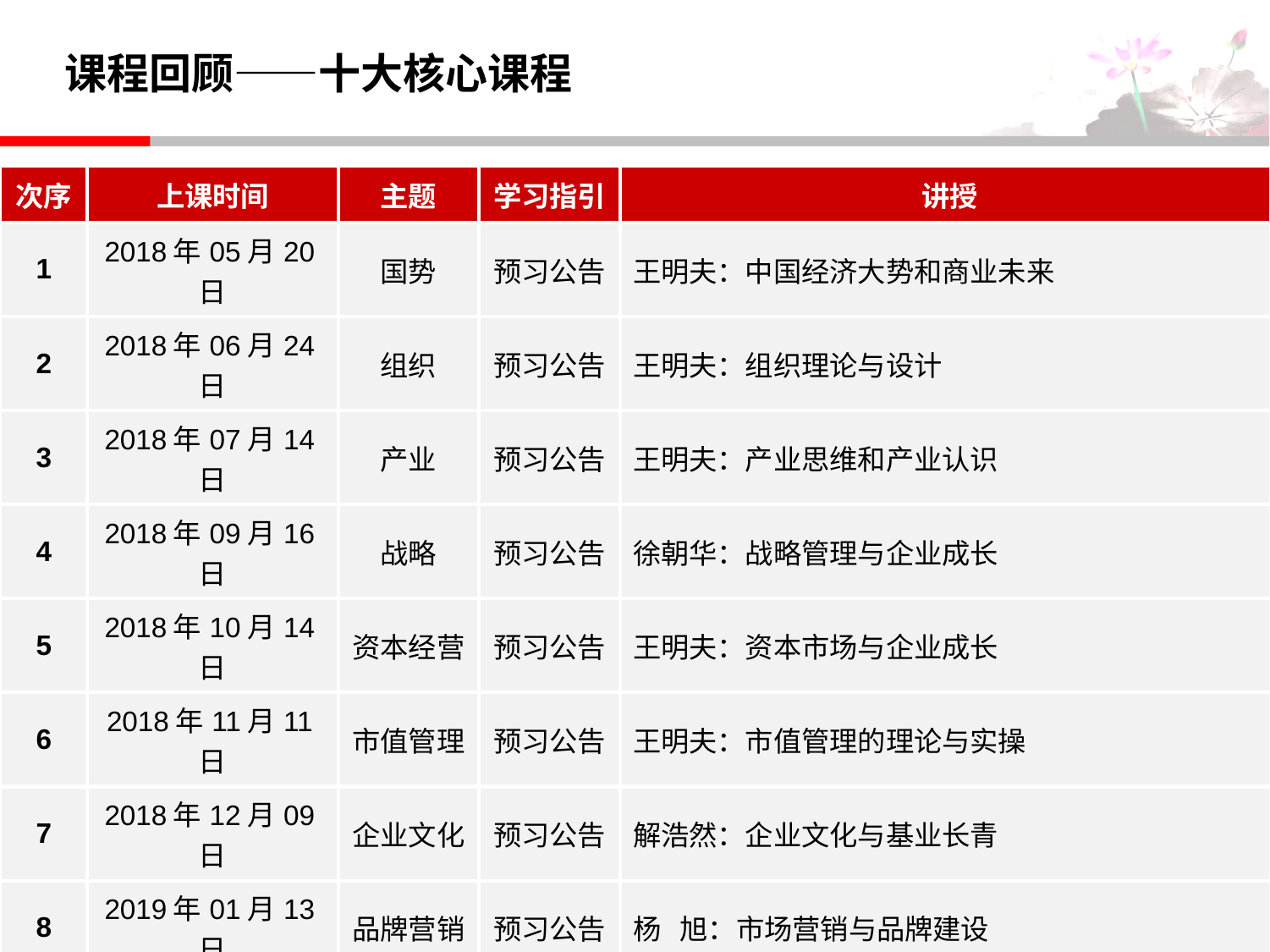

课程回顾——十大核心课程
| 次序 | 上课时间 | 主题 | 学习指引 | 讲授 |
| --- | --- | --- | --- | --- |
| 1 | 2018年05月20日 | 国势 | 预习公告 | 王明夫：中国经济大势和商业未来 |
| 2 | 2018年06月24日 | 组织 | 预习公告 | 王明夫：组织理论与设计 |
| 3 | 2018年07月14日 | 产业 | 预习公告 | 王明夫：产业思维和产业认识 |
| 4 | 2018年09月16日 | 战略 | 预习公告 | 徐朝华：战略管理与企业成长 |
| 5 | 2018年10月14日 | 资本经营 | 预习公告 | 王明夫：资本市场与企业成长 |
| 6 | 2018年11月11日 | 市值管理 | 预习公告 | 王明夫：市值管理的理论与实操 |
| 7 | 2018年12月09日 | 企业文化 | 预习公告 | 解浩然：企业文化与基业长青 |
| 8 | 2019年01月13日 | 品牌营销 | 预习公告 | 杨 旭：市场营销与品牌建设 |
| 9 | 2019年03月24日 | 科技 | 预习公告 | 吴国盛：科学的历程—科学精神的起源及百年科技演变的历史回顾 |
| 10 | 2019年04月14日 | 修身 | 预习公告 | 王明夫：知行合一、内圣外王—王阳明思想及其应用 |